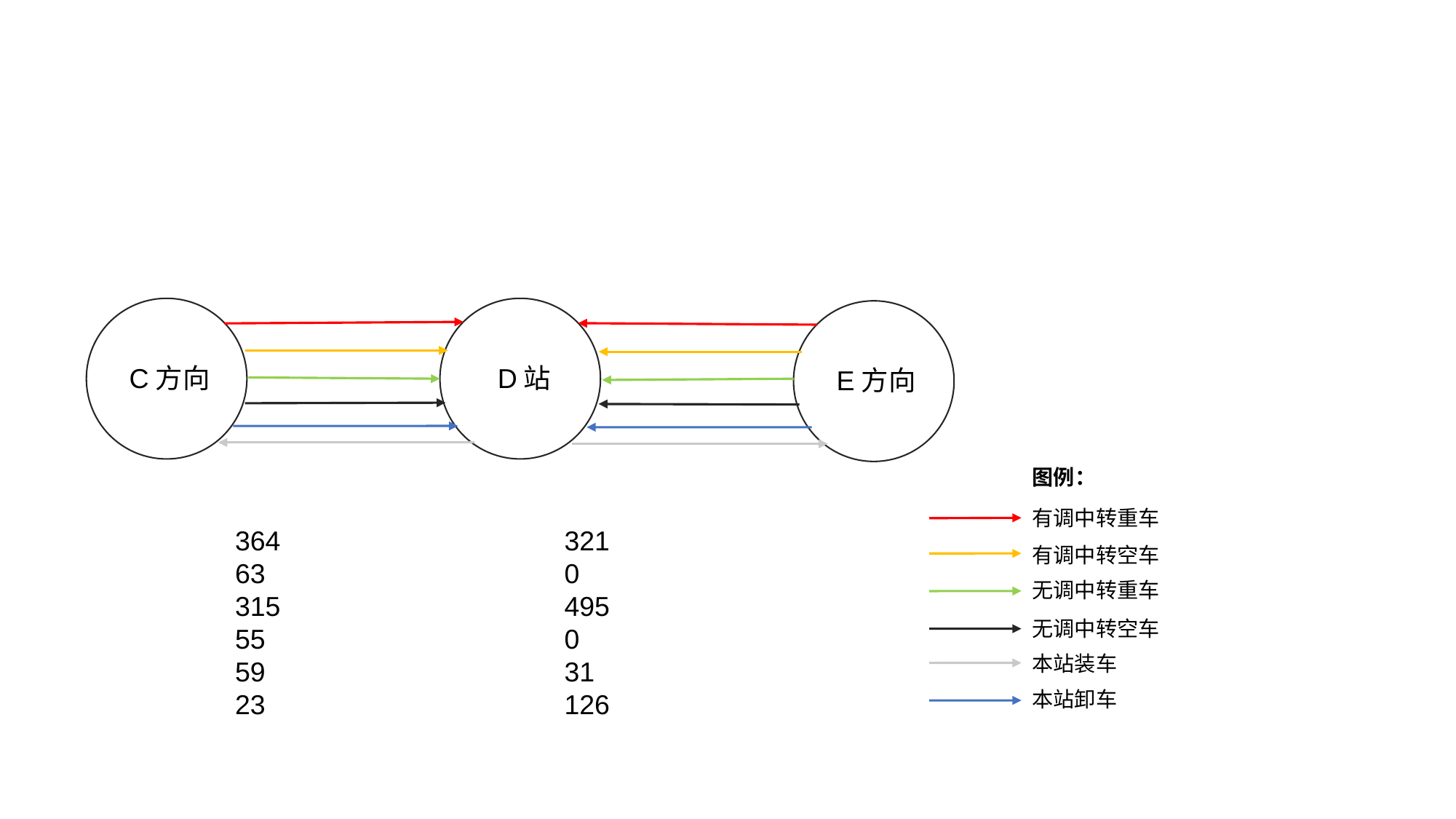

D站

C方向

E方向
图例：
有调中转重车
364
63
315
55
59
23
321
0
495
0
31
126
有调中转空车
无调中转重车
无调中转空车
本站装车
本站卸车